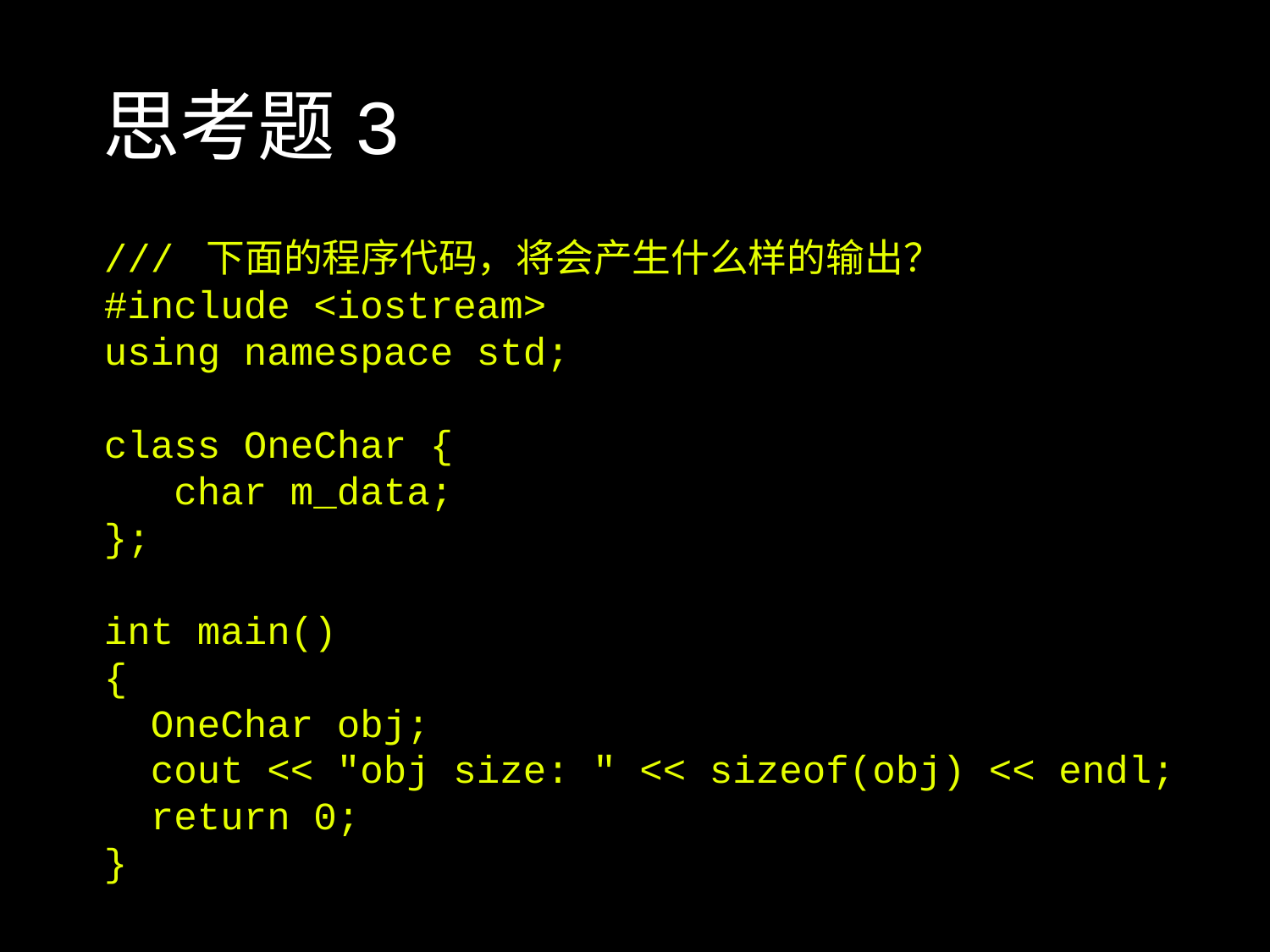

# 思考题3
/// 下面的程序代码，将会产生什么样的输出？
#include <iostream>
using namespace std;

class OneChar {
   char m_data;
};

int main()
{
  OneChar obj;
  cout << "obj size: " << sizeof(obj) << endl;
  return 0;
}